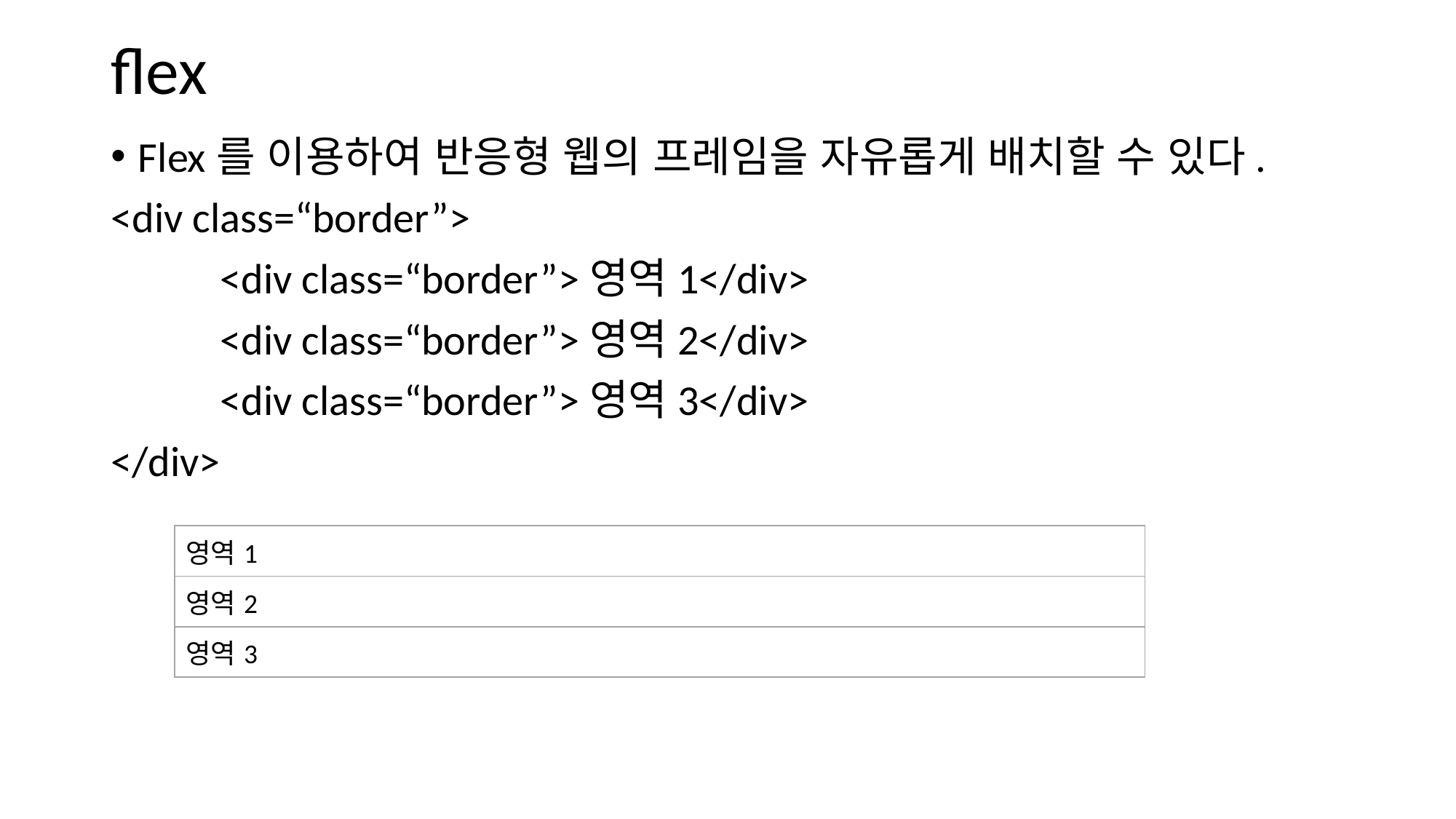

flex
Flex를 이용하여 반응형 웹의 프레임을 자유롭게 배치할 수 있다.
<div class=“border”>
	<div class=“border”>영역1</div>
	<div class=“border”>영역2</div>
	<div class=“border”>영역3</div>
</div>

| 영역1 |
| --- |
| 영역2 |
| 영역3 |